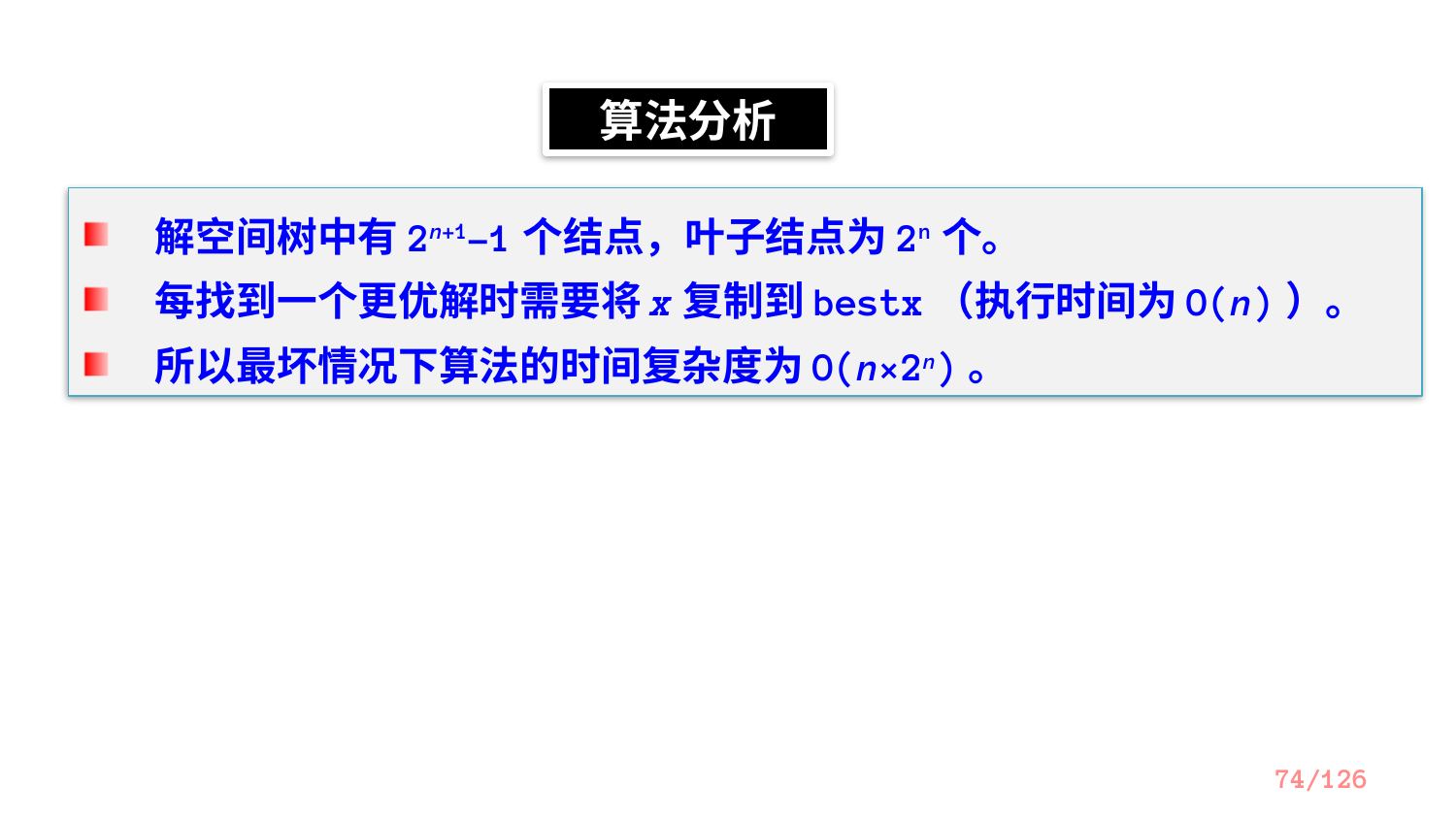

算法分析
解空间树中有2n+1-1个结点，叶子结点为2n个。
每找到一个更优解时需要将x复制到bestx（执行时间为O(n)）。
所以最坏情况下算法的时间复杂度为O(n×2n)。
74/126